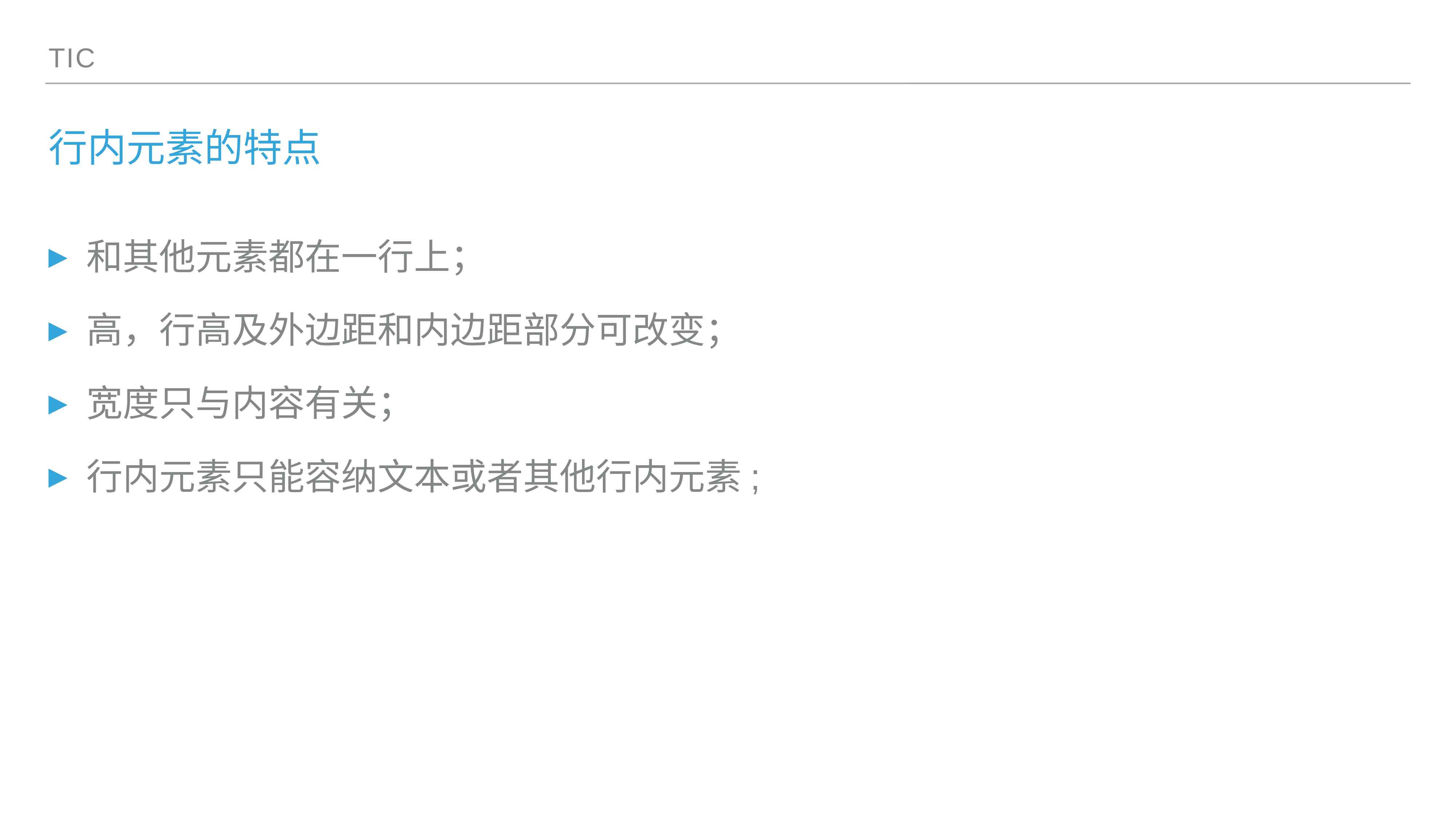

TIC
# 行内元素的特点
和其他元素都在一行上；
高，行高及外边距和内边距部分可改变；
宽度只与内容有关；
行内元素只能容纳文本或者其他行内元素;